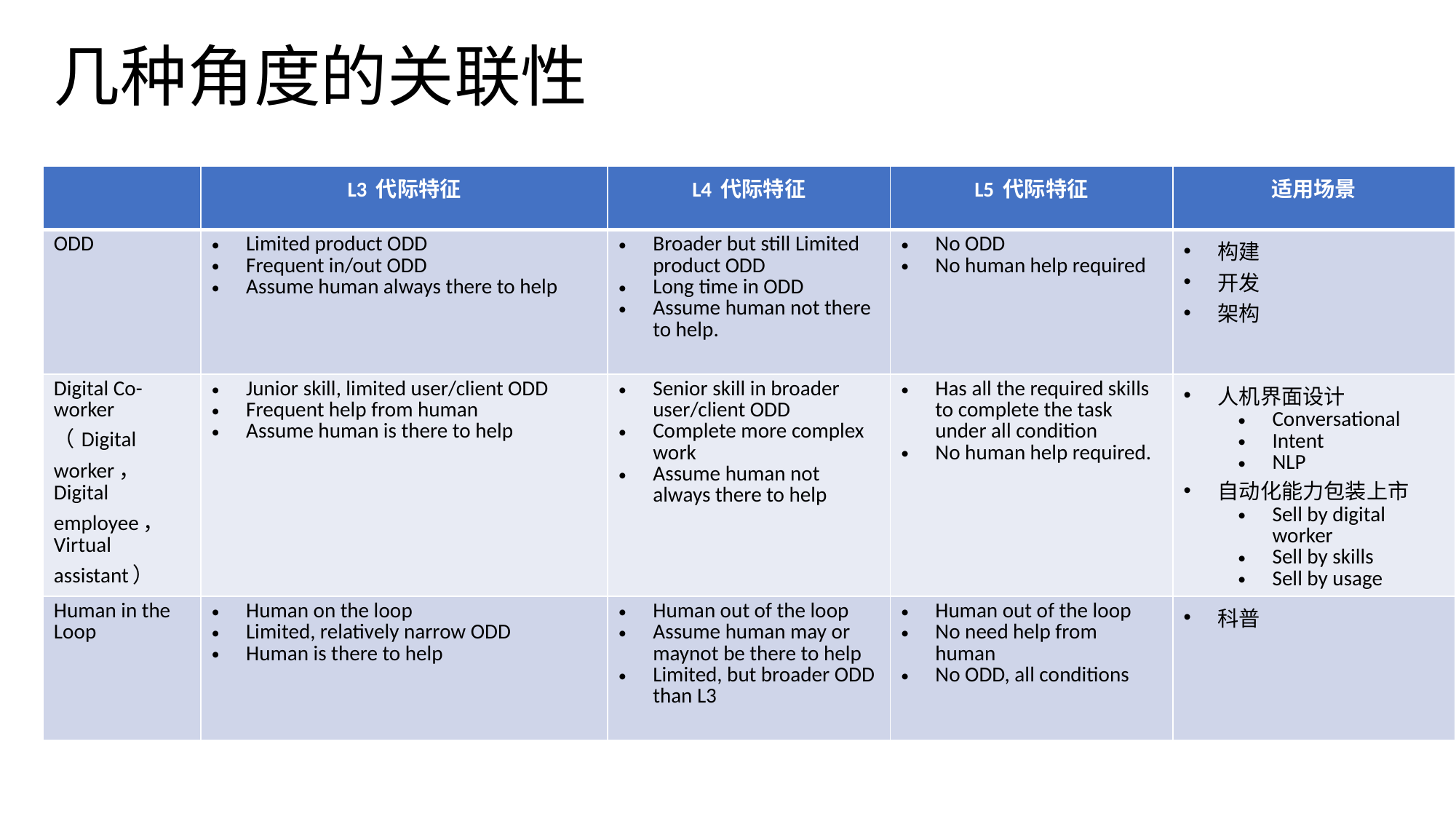

# 几种角度的关联性
|  | L3 代际特征 | L4 代际特征 | L5 代际特征 | 适用场景 |
| --- | --- | --- | --- | --- |
| ODD | Limited product ODD Frequent in/out ODD Assume human always there to help | Broader but still Limited product ODD Long time in ODD Assume human not there to help. | No ODD No human help required | 构建 开发 架构 |
| Digital Co-worker （Digital worker， Digital employee， Virtual assistant） | Junior skill, limited user/client ODD Frequent help from human Assume human is there to help | Senior skill in broader user/client ODD Complete more complex work Assume human not always there to help | Has all the required skills to complete the task under all condition No human help required. | 人机界面设计 Conversational Intent NLP 自动化能力包装上市 Sell by digital worker Sell by skills Sell by usage |
| Human in the Loop | Human on the loop Limited, relatively narrow ODD Human is there to help | Human out of the loop Assume human may or maynot be there to help Limited, but broader ODD than L3 | Human out of the loop No need help from human No ODD, all conditions | 科普 |